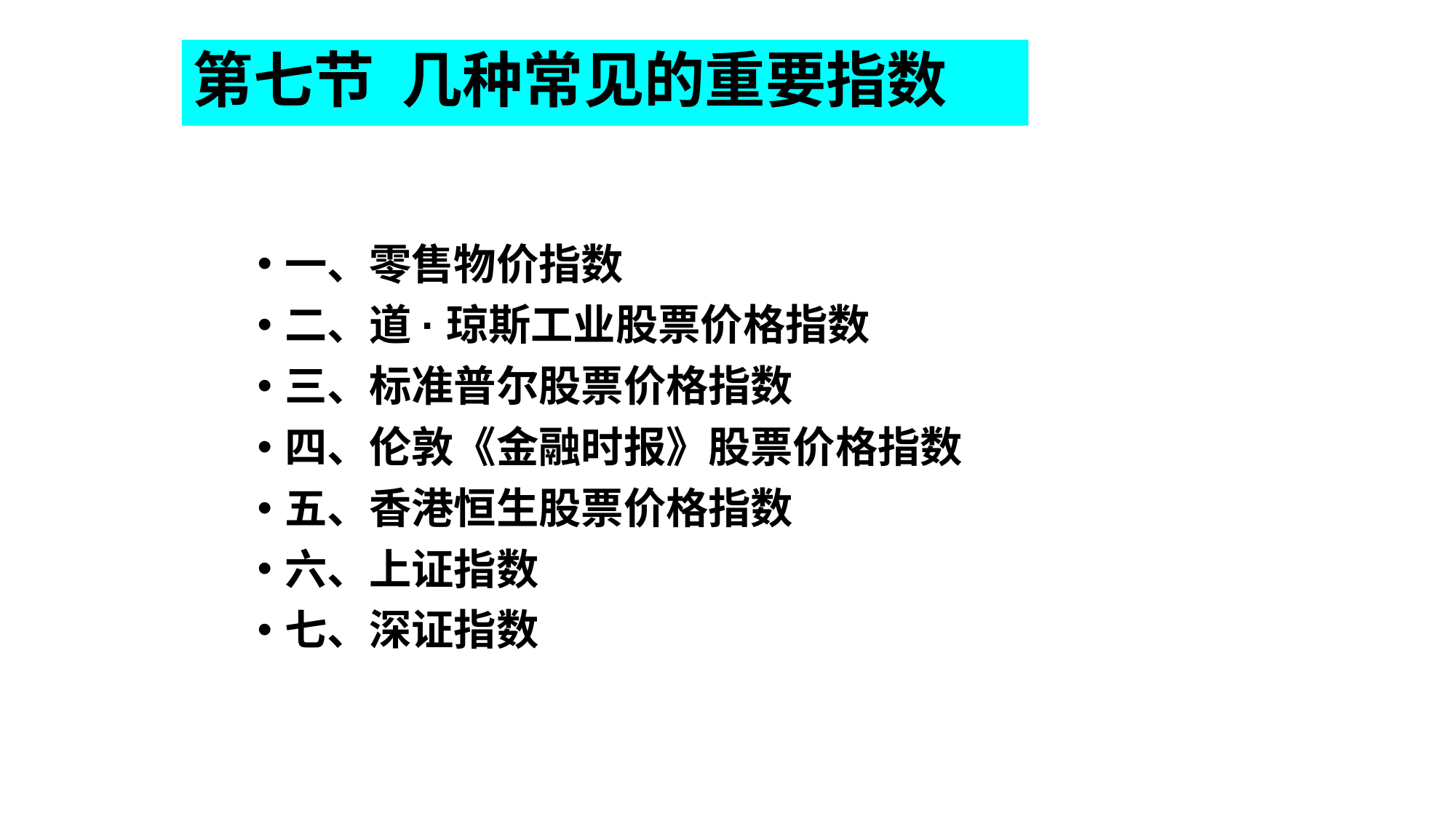

# 第七节  几种常见的重要指数
一、零售物价指数
二、道·琼斯工业股票价格指数
三、标准普尔股票价格指数
四、伦敦《金融时报》股票价格指数
五、香港恒生股票价格指数
六、上证指数
七、深证指数